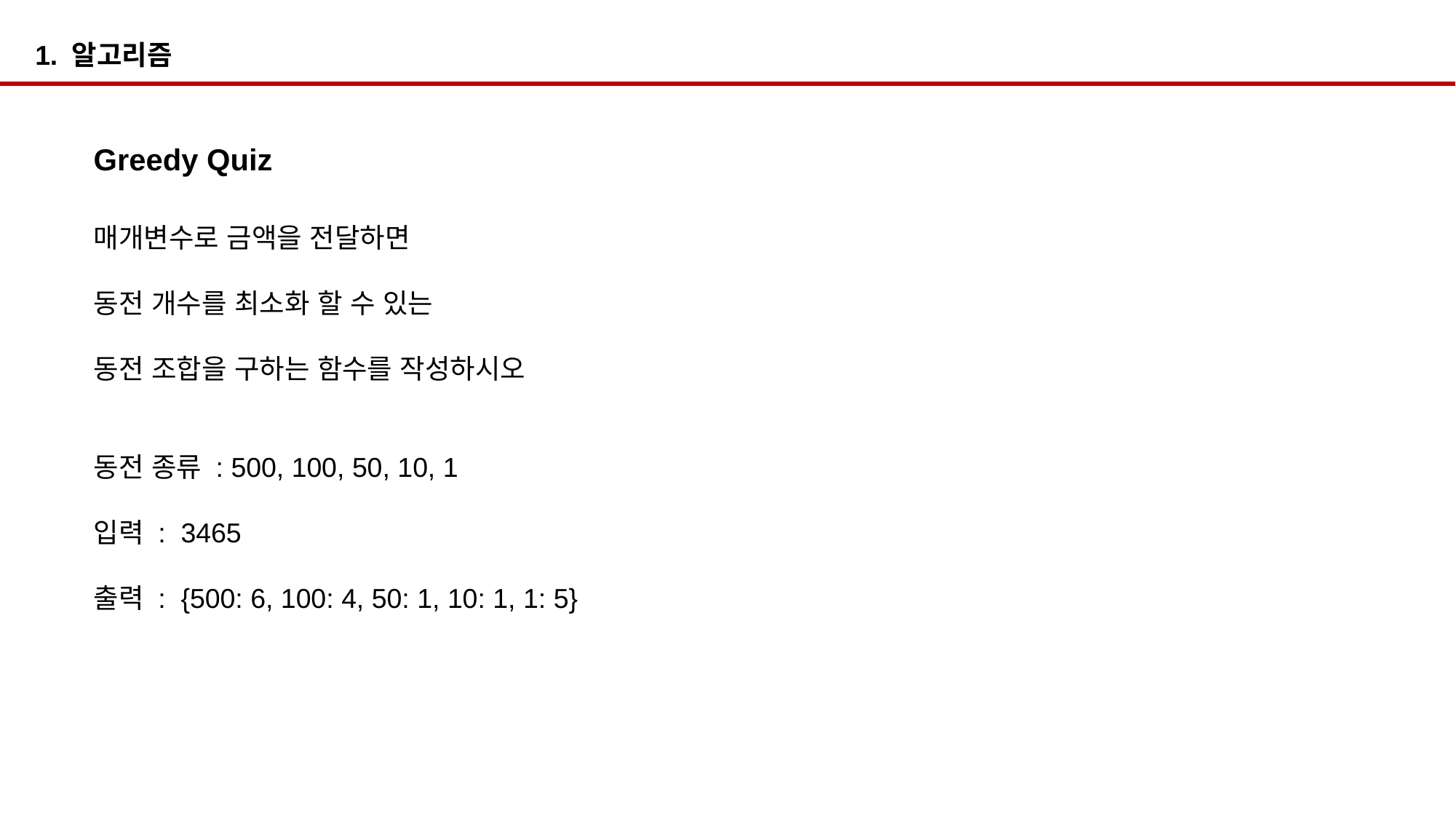

1. 알고리즘
Greedy Quiz

매개변수로 금액을 전달하면

동전 개수를 최소화 할 수 있는

동전 조합을 구하는 함수를 작성하시오

동전 종류 : 500, 100, 50, 10, 1

입력 :  3465

출력 :  {500: 6, 100: 4, 50: 1, 10: 1, 1: 5}